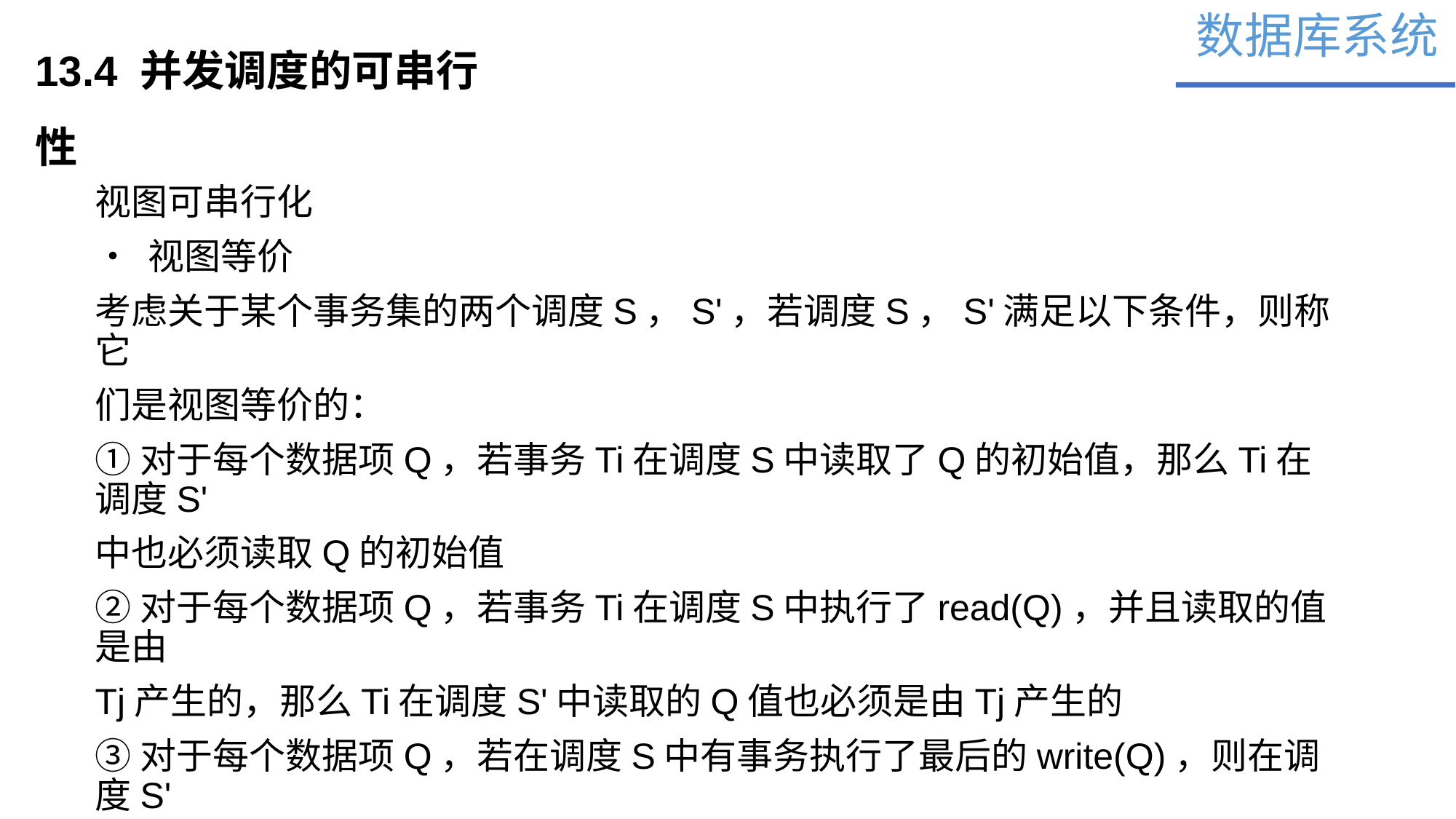

数据库系统
13.4 并发调度的可串行性

视图可串行化
• 视图等价
考虑关于某个事务集的两个调度S，S'，若调度S，S'满足以下条件，则称它
们是视图等价的：
①对于每个数据项Q，若事务Ti在调度S中读取了Q的初始值，那么Ti在调度S'
中也必须读取Q的初始值
②对于每个数据项Q，若事务Ti在调度S中执行了read(Q)，并且读取的值是由
Tj产生的，那么Ti在调度S'中读取的Q值也必须是由Tj产生的
③对于每个数据项Q，若在调度S中有事务执行了最后的write(Q)，则在调度S'
中该事务也必须执行最后的write(Q)